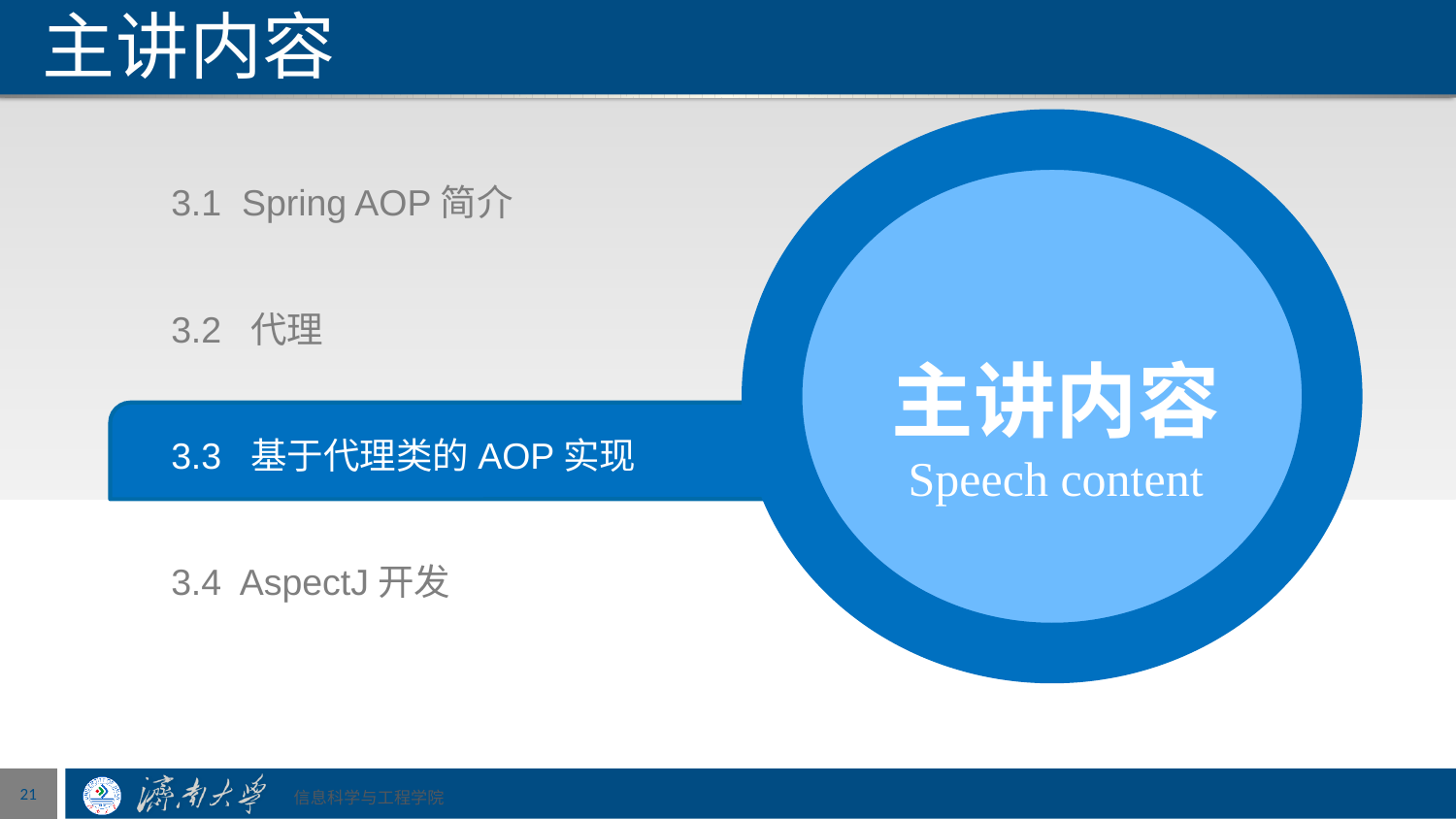

# 主讲内容

主讲内容
Speech content

3.1  Spring AOP简介
3.2  代理
3.3  基于代理类的AOP实现
3.4  AspectJ开发